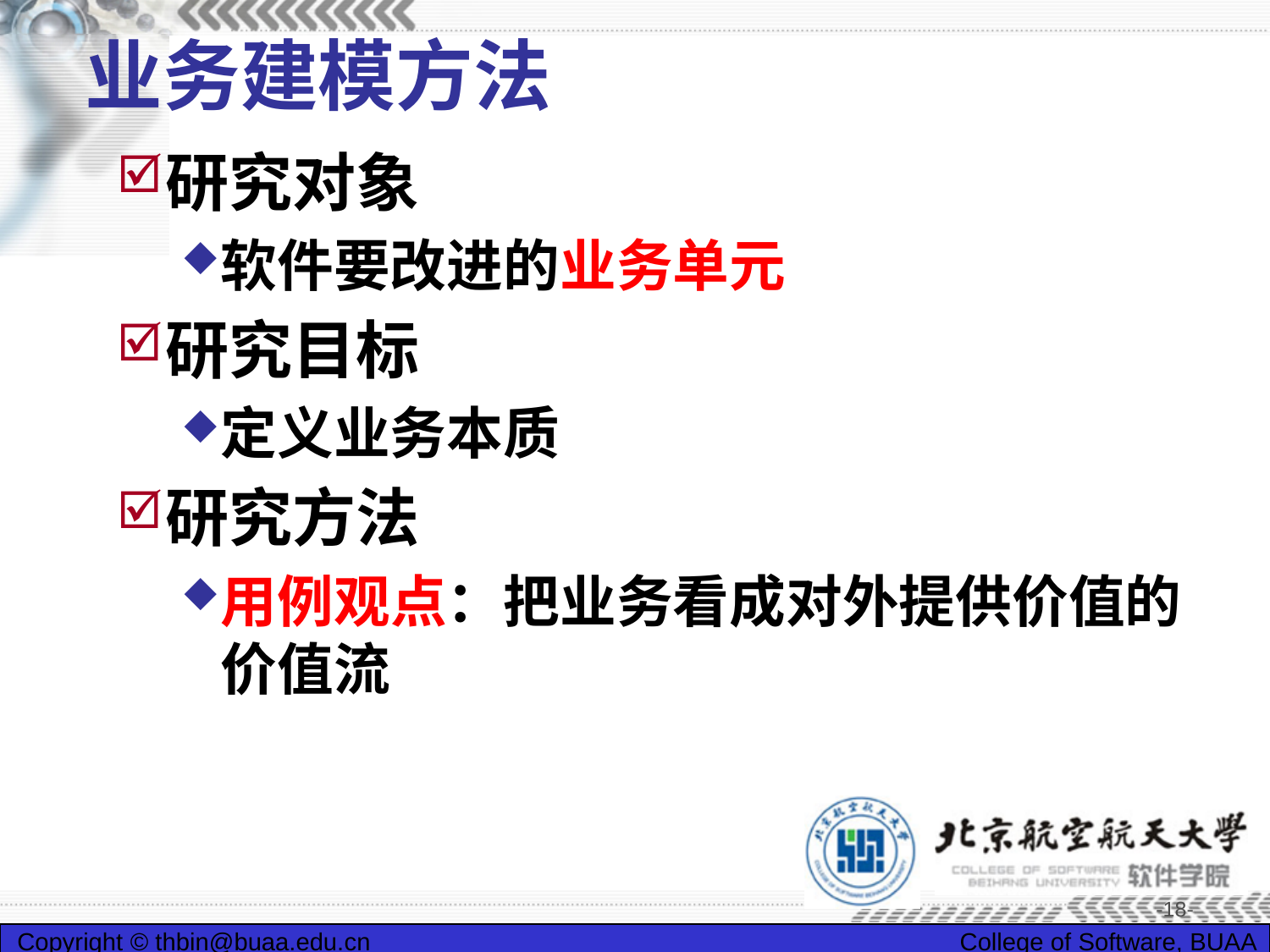

# 业务建模方法
研究对象
软件要改进的业务单元
研究目标
定义业务本质
研究方法
用例观点：把业务看成对外提供价值的价值流
-18-